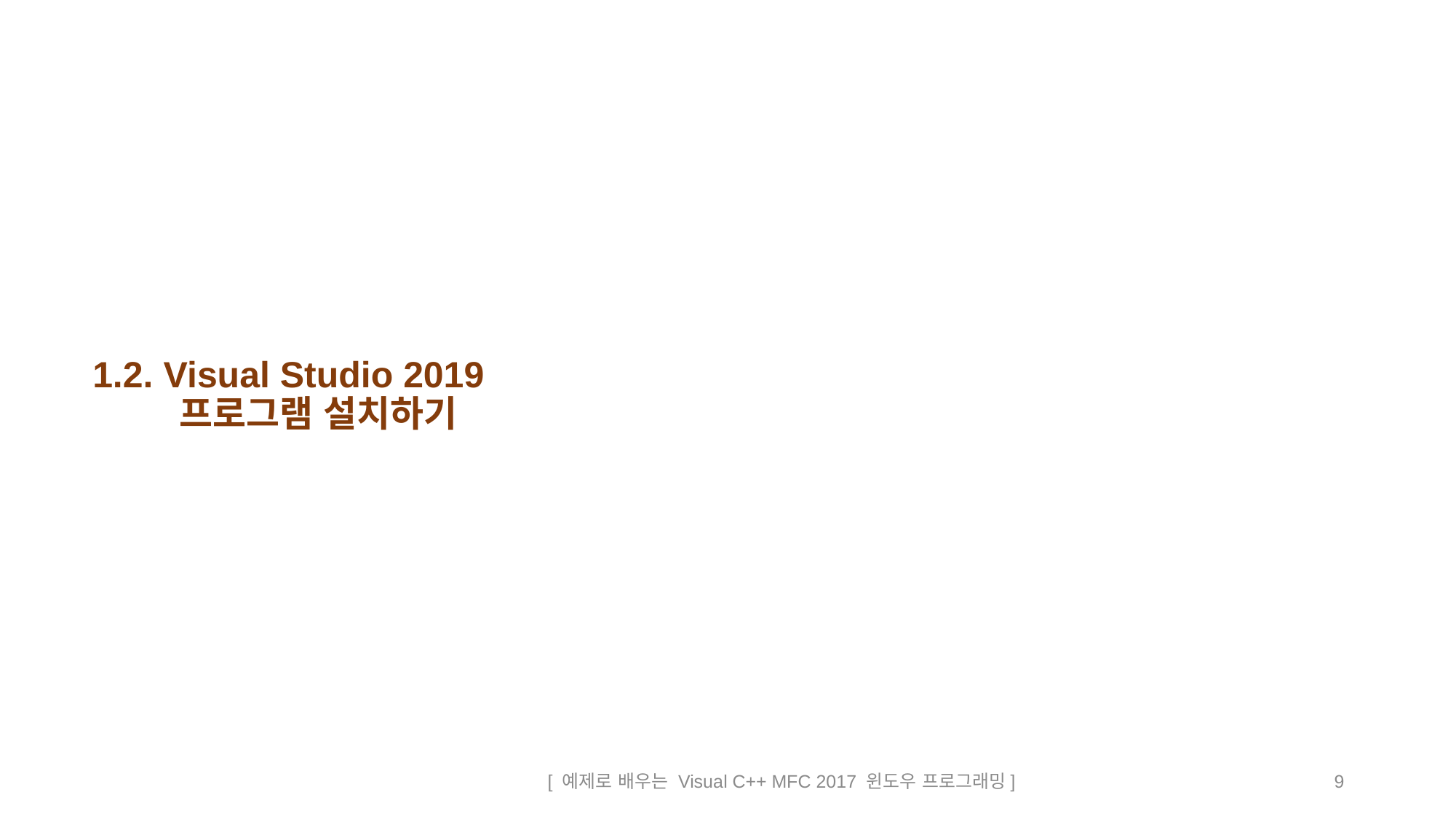

# 1.2. Visual Studio 2019 프로그램 설치하기
[ 예제로 배우는 Visual C++ MFC 2017 윈도우 프로그래밍]
9